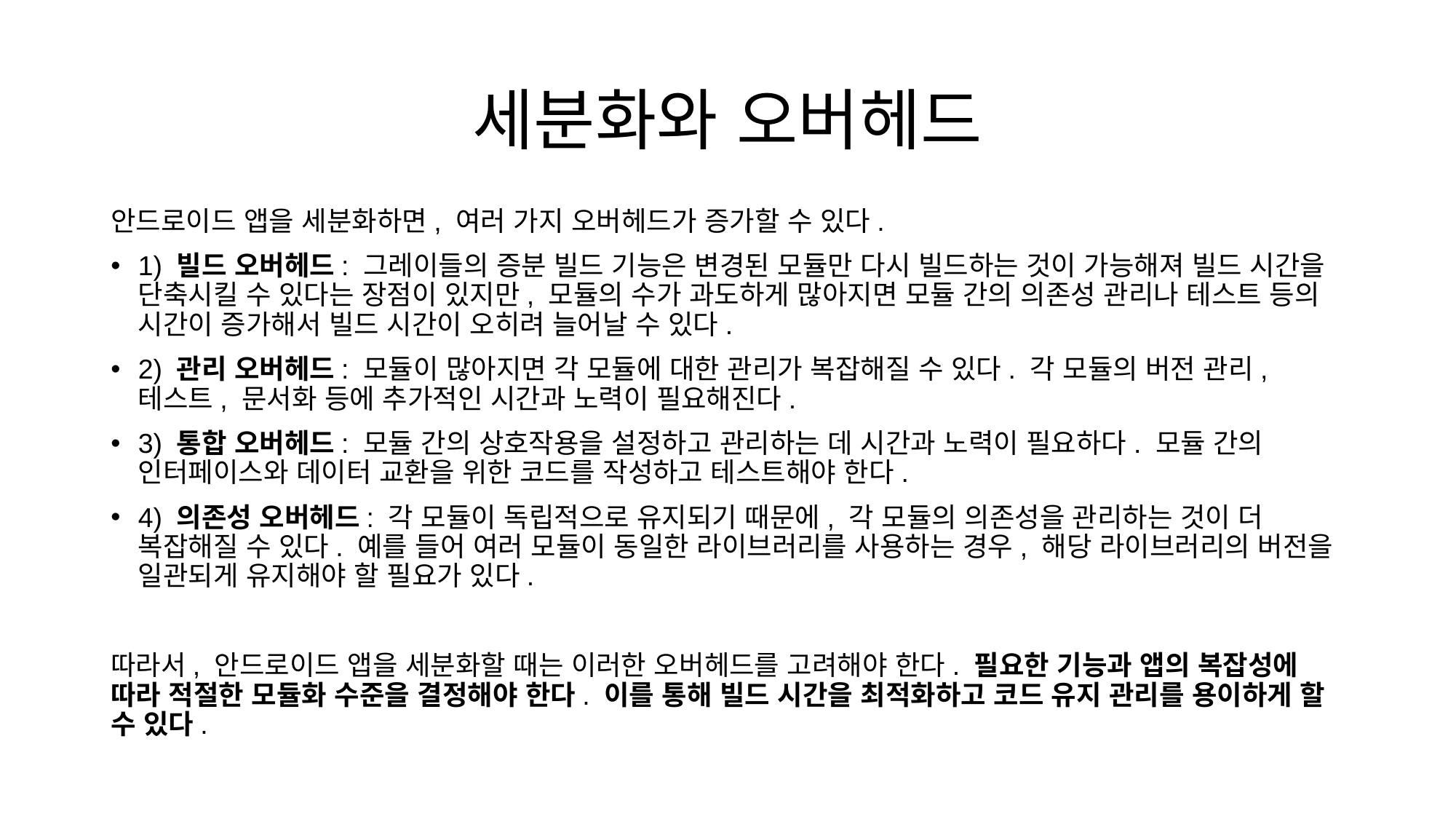

# 세분화와 오버헤드
안드로이드 앱을 세분화하면, 여러 가지 오버헤드가 증가할 수 있다.
1) 빌드 오버헤드: 그레이들의 증분 빌드 기능은 변경된 모듈만 다시 빌드하는 것이 가능해져 빌드 시간을 단축시킬 수 있다는 장점이 있지만, 모듈의 수가 과도하게 많아지면 모듈 간의 의존성 관리나 테스트 등의 시간이 증가해서 빌드 시간이 오히려 늘어날 수 있다.
2) 관리 오버헤드: 모듈이 많아지면 각 모듈에 대한 관리가 복잡해질 수 있다. 각 모듈의 버전 관리, 테스트, 문서화 등에 추가적인 시간과 노력이 필요해진다.
3) 통합 오버헤드: 모듈 간의 상호작용을 설정하고 관리하는 데 시간과 노력이 필요하다. 모듈 간의 인터페이스와 데이터 교환을 위한 코드를 작성하고 테스트해야 한다.
4) 의존성 오버헤드: 각 모듈이 독립적으로 유지되기 때문에, 각 모듈의 의존성을 관리하는 것이 더 복잡해질 수 있다. 예를 들어 여러 모듈이 동일한 라이브러리를 사용하는 경우, 해당 라이브러리의 버전을 일관되게 유지해야 할 필요가 있다.

따라서, 안드로이드 앱을 세분화할 때는 이러한 오버헤드를 고려해야 한다. 필요한 기능과 앱의 복잡성에 따라 적절한 모듈화 수준을 결정해야 한다. 이를 통해 빌드 시간을 최적화하고 코드 유지 관리를 용이하게 할 수 있다.